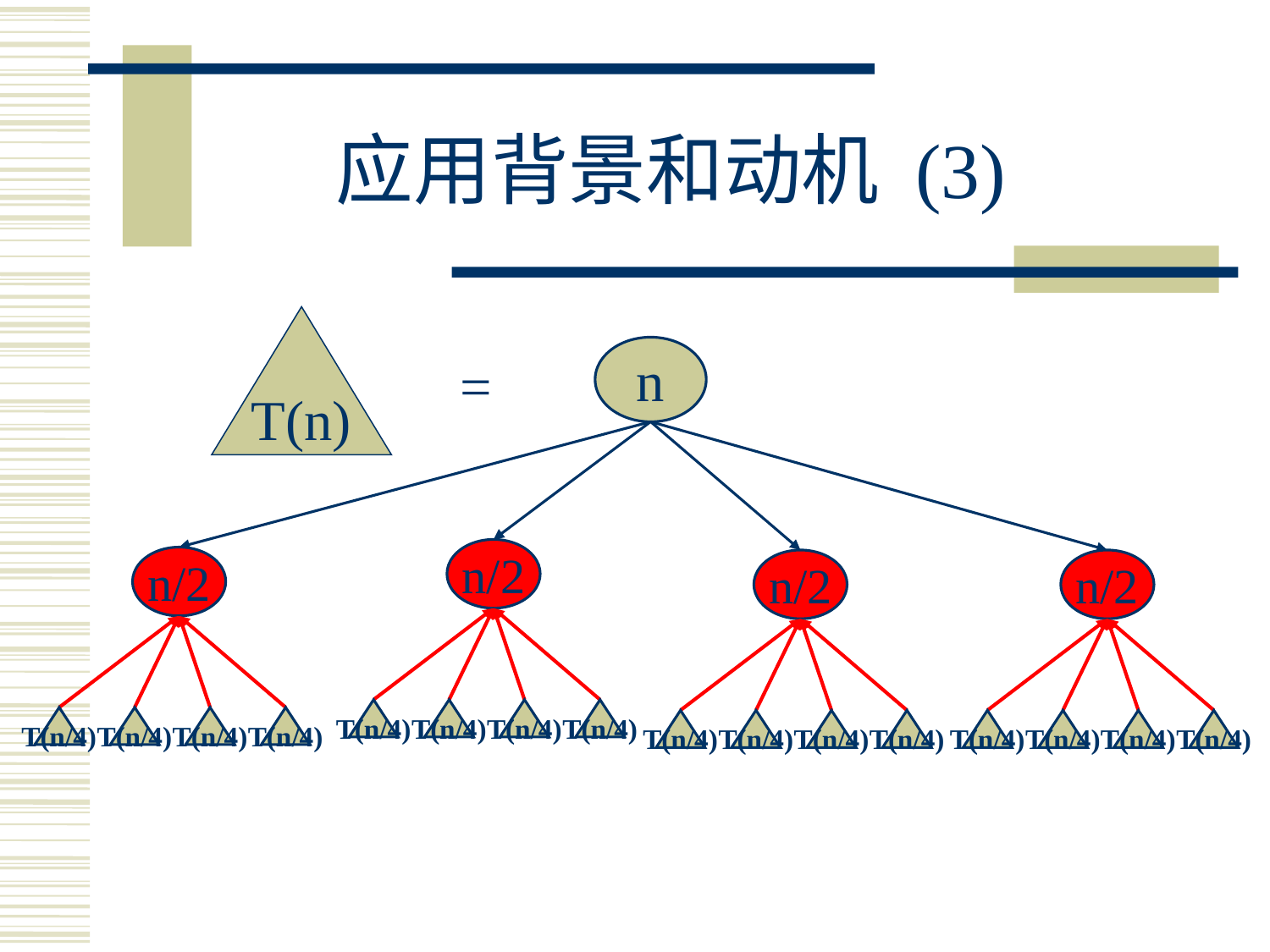

应用背景和动机 (3)
T(n)
n
=
n/2
T(n/4)
T(n/4)
T(n/4)
T(n/4)
n/2
T(n/4)
T(n/4)
T(n/4)
T(n/4)
n/2
T(n/4)
T(n/4)
T(n/4)
T(n/4)
n/2
T(n/4)
T(n/4)
T(n/4)
T(n/4)